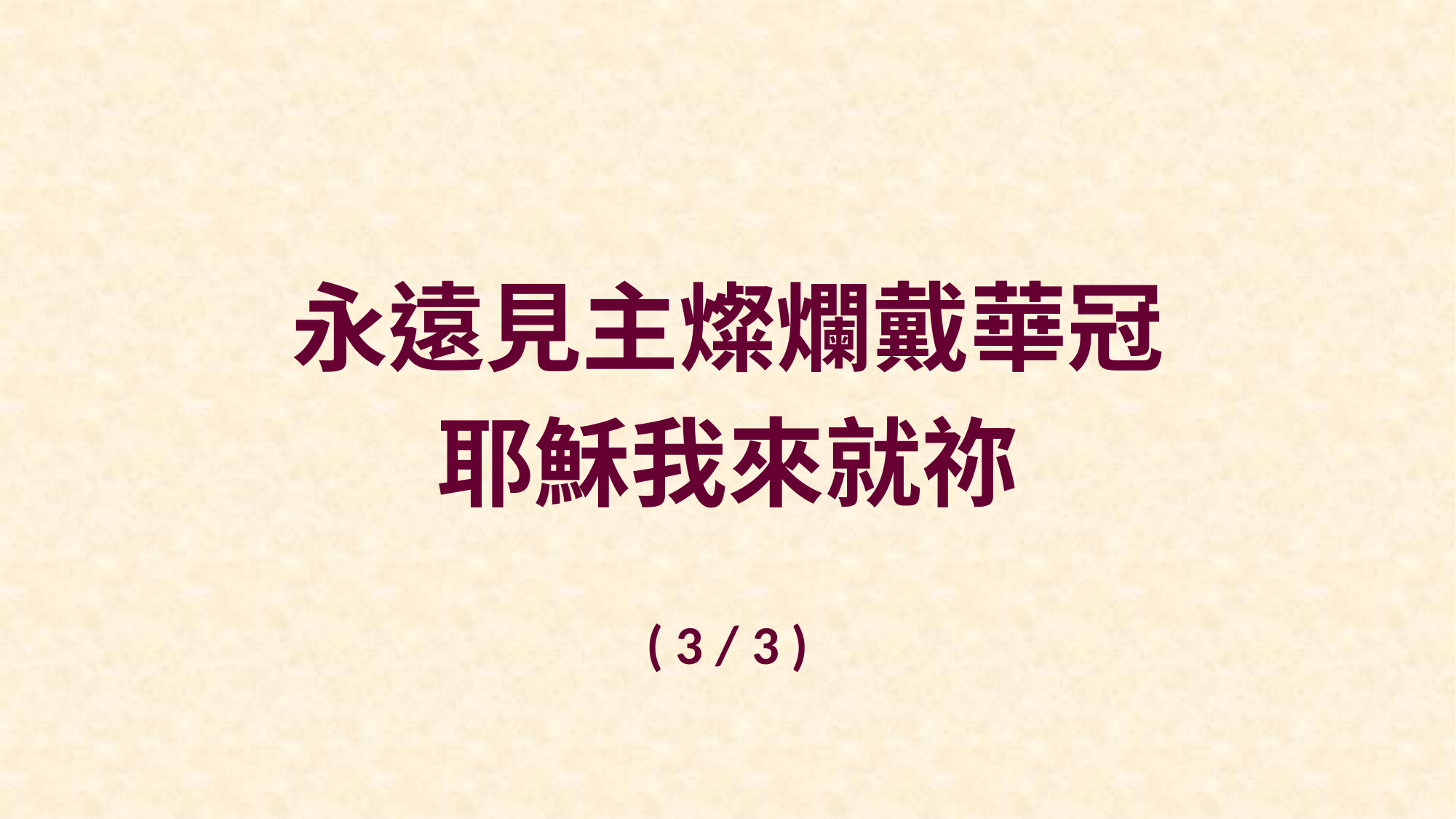

永遠見主燦爛戴華冠
耶穌我來就祢
( 3 / 3 )